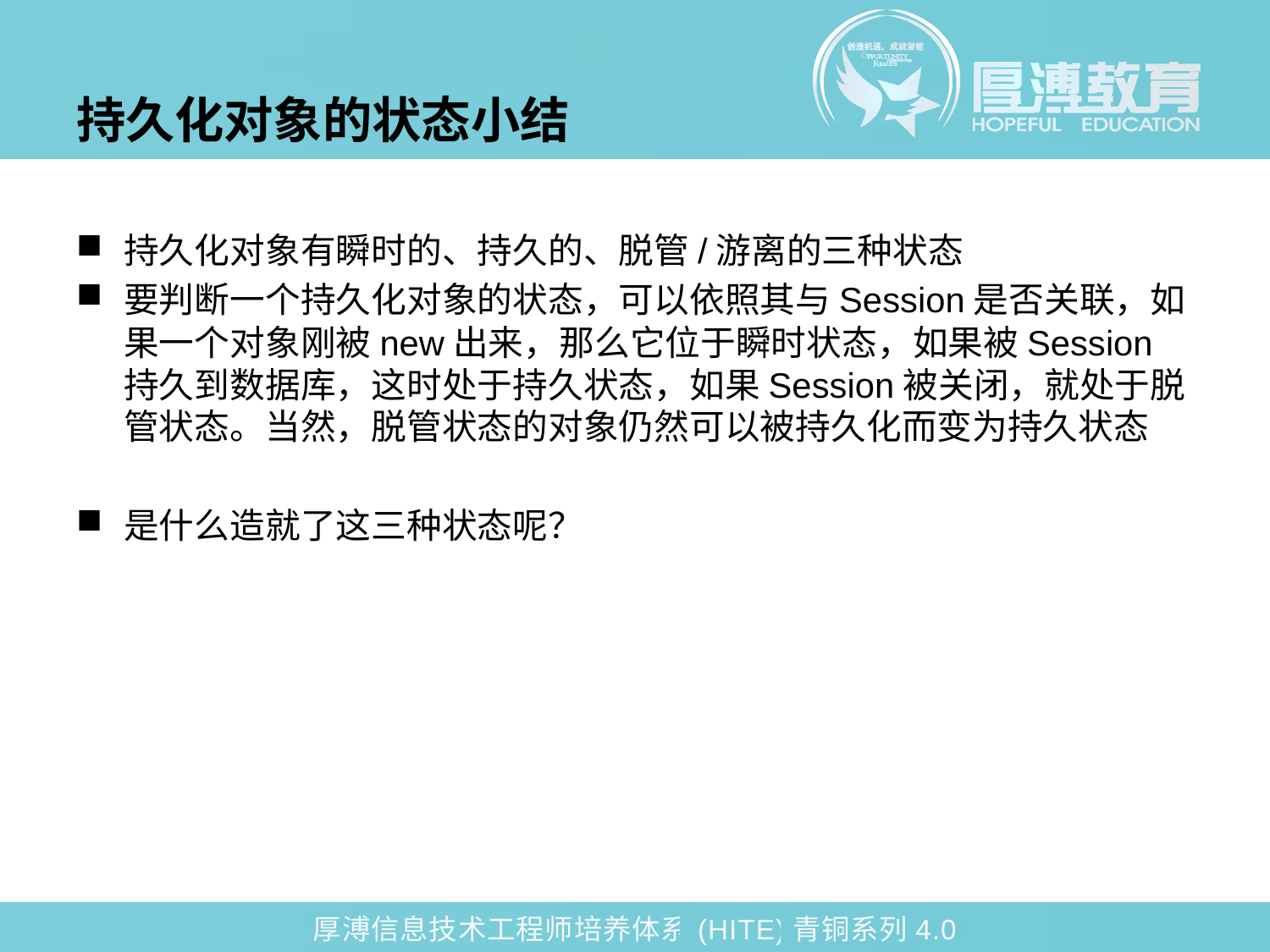

# 持久化对象的状态小结
持久化对象有瞬时的、持久的、脱管/游离的三种状态
要判断一个持久化对象的状态，可以依照其与Session是否关联，如果一个对象刚被new出来，那么它位于瞬时状态，如果被Session持久到数据库，这时处于持久状态，如果Session被关闭，就处于脱管状态。当然，脱管状态的对象仍然可以被持久化而变为持久状态

是什么造就了这三种状态呢？